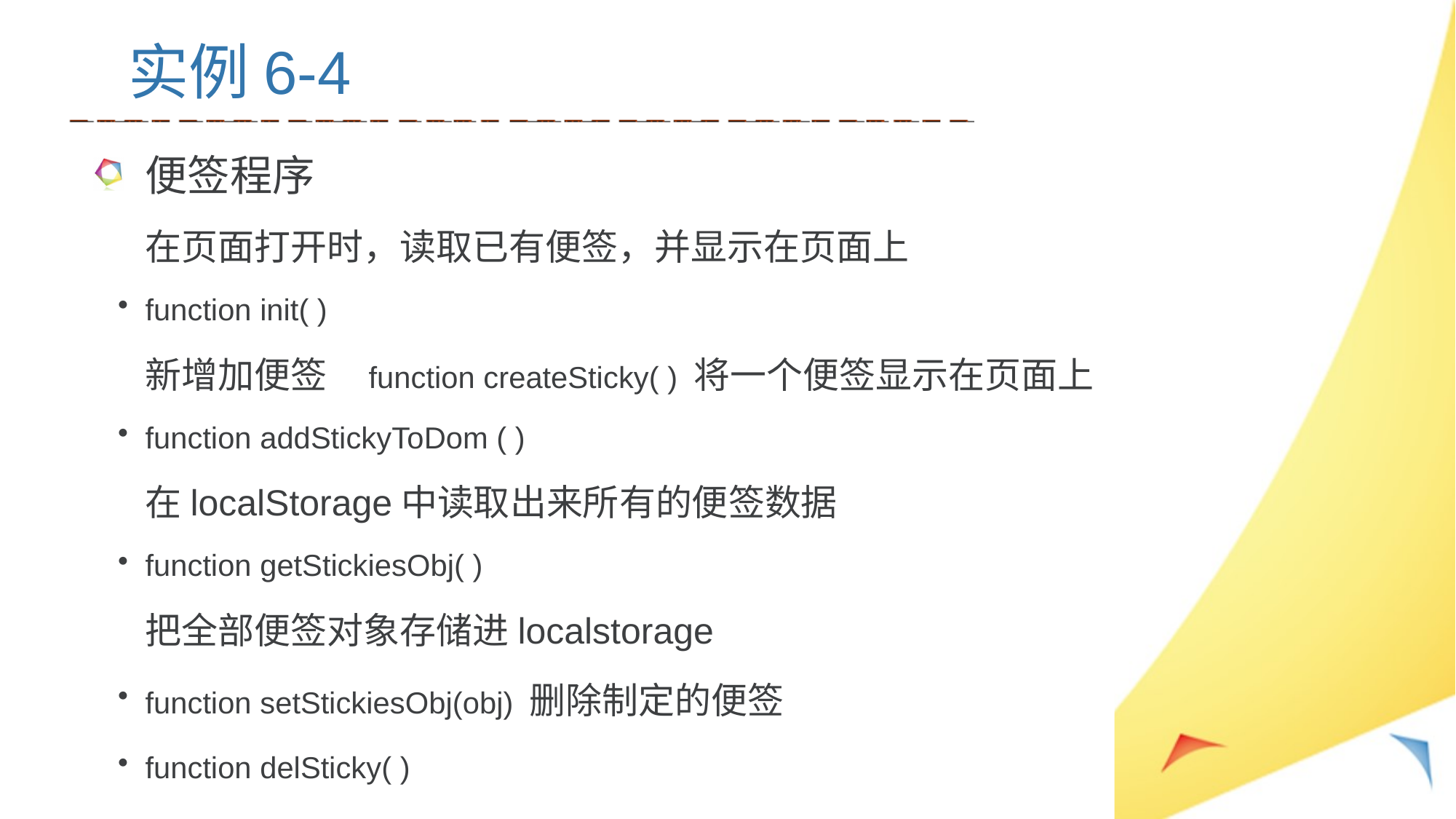

实例6-4
便签程序
在页面打开时，读取已有便签，并显示在页面上
function init( )
新增加便签    function createSticky( ) 将一个便签显示在页面上
function addStickyToDom ( )
在localStorage中读取出来所有的便签数据
function getStickiesObj( )
把全部便签对象存储进localstorage
function setStickiesObj(obj) 删除制定的便签
function delSticky( )